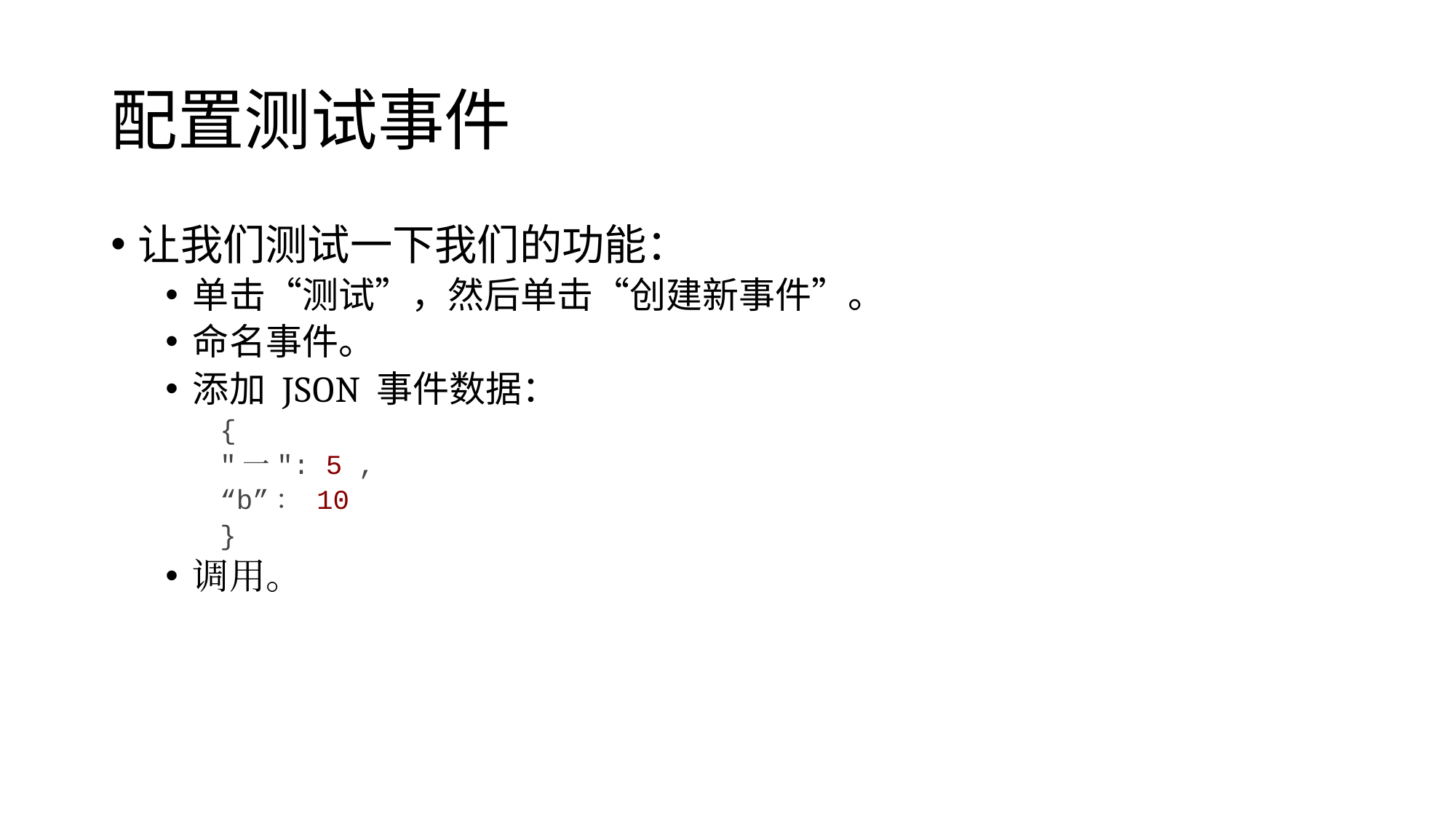

# 配置测试事件
让我们测试一下我们的功能：
单击“测试”，然后单击“创建新事件”。
命名事件。
添加 JSON 事件数据：
{
"一": 5 ,
“b”： 10
}
调用。